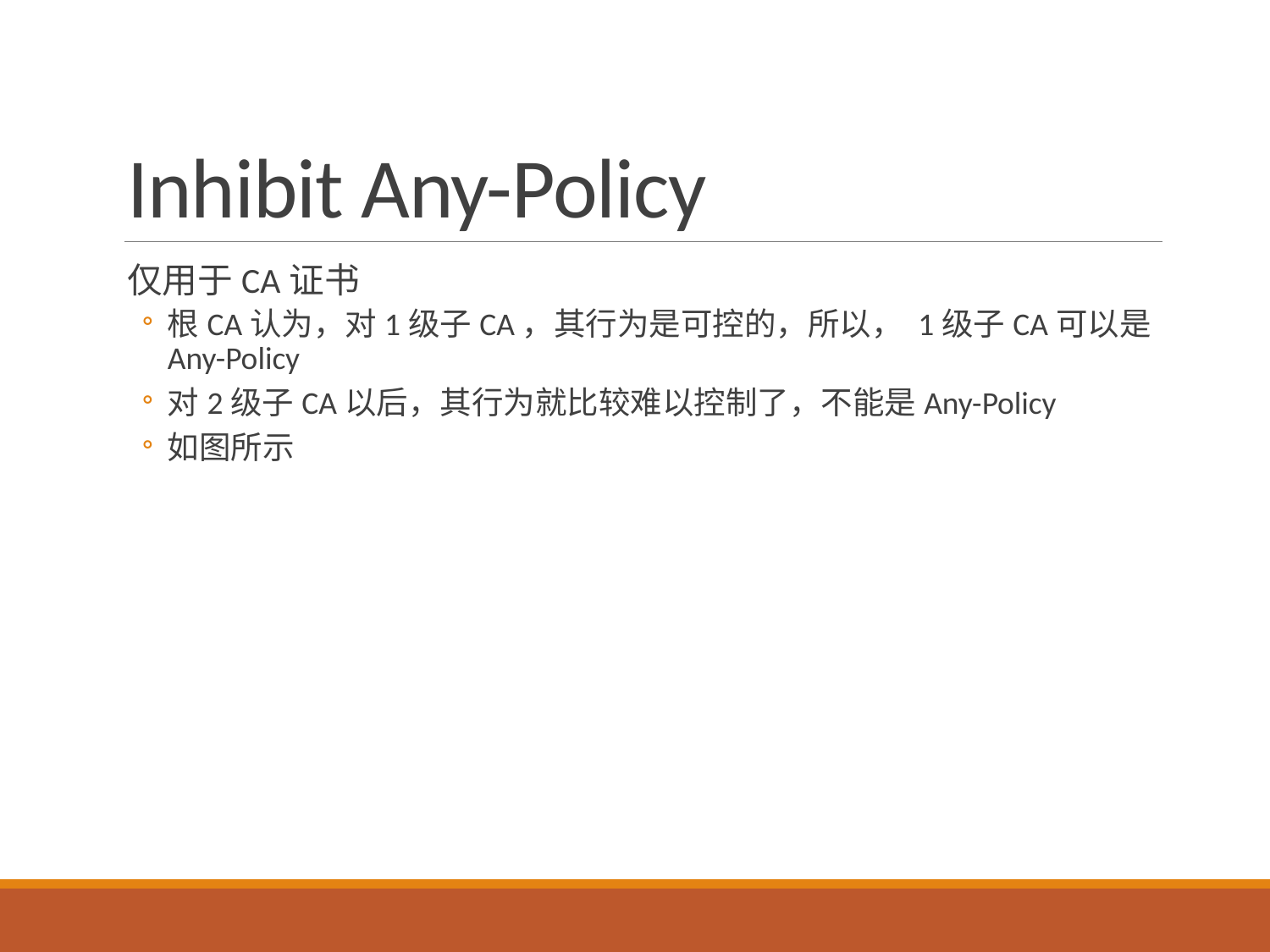

# Inhibit Any-Policy
仅用于CA证书
根CA认为，对1级子CA，其行为是可控的，所以， 1级子CA可以是Any-Policy
对2级子CA以后，其行为就比较难以控制了，不能是Any-Policy
如图所示
92